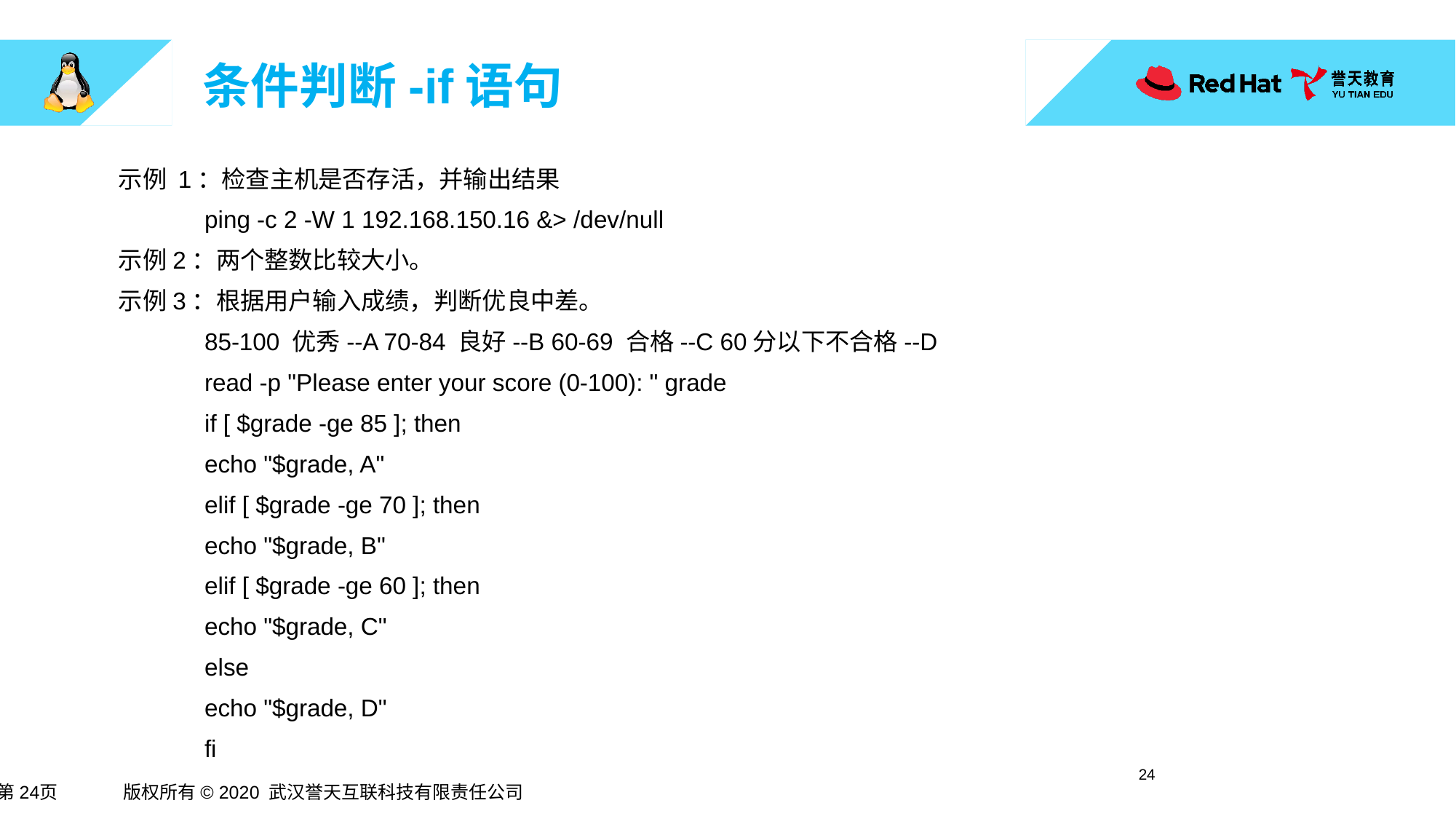

# 条件判断-if语句
示例 1：检查主机是否存活，并输出结果
ping -c 2 -W 1 192.168.150.16 &> /dev/null
示例2：两个整数比较大小。
示例3：根据用户输入成绩，判断优良中差。
85-100 优秀--A 70-84 良好--B 60-69 合格--C 60分以下不合格--D
read -p "Please enter your score (0-100): " grade
if [ $grade -ge 85 ]; then
echo "$grade, A"
elif [ $grade -ge 70 ]; then
echo "$grade, B"
elif [ $grade -ge 60 ]; then
echo "$grade, C"
else
echo "$grade, D"
fi
24